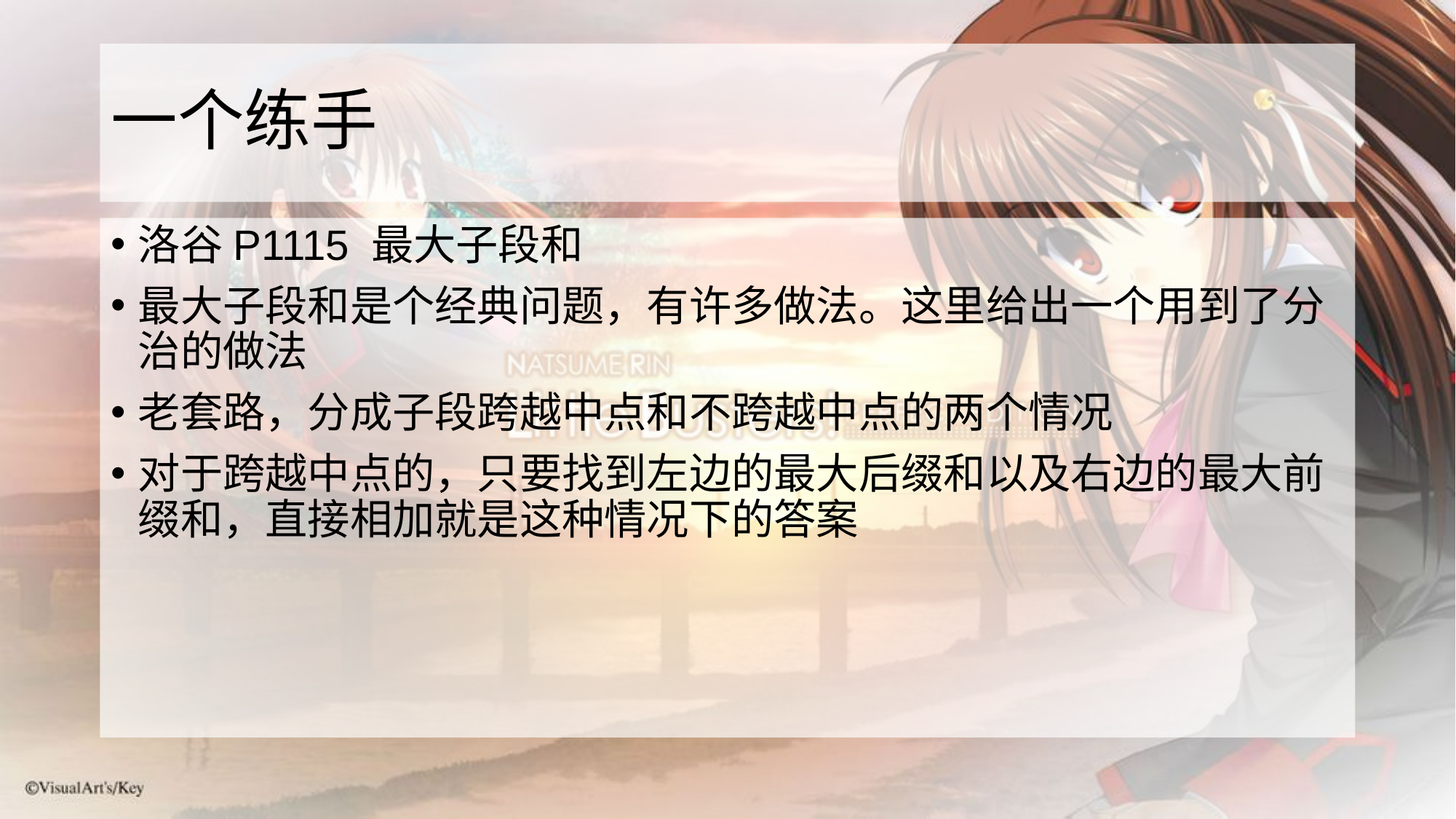

# 一个练手
洛谷P1115 最大子段和
最大子段和是个经典问题，有许多做法。这里给出一个用到了分治的做法
老套路，分成子段跨越中点和不跨越中点的两个情况
对于跨越中点的，只要找到左边的最大后缀和以及右边的最大前缀和，直接相加就是这种情况下的答案